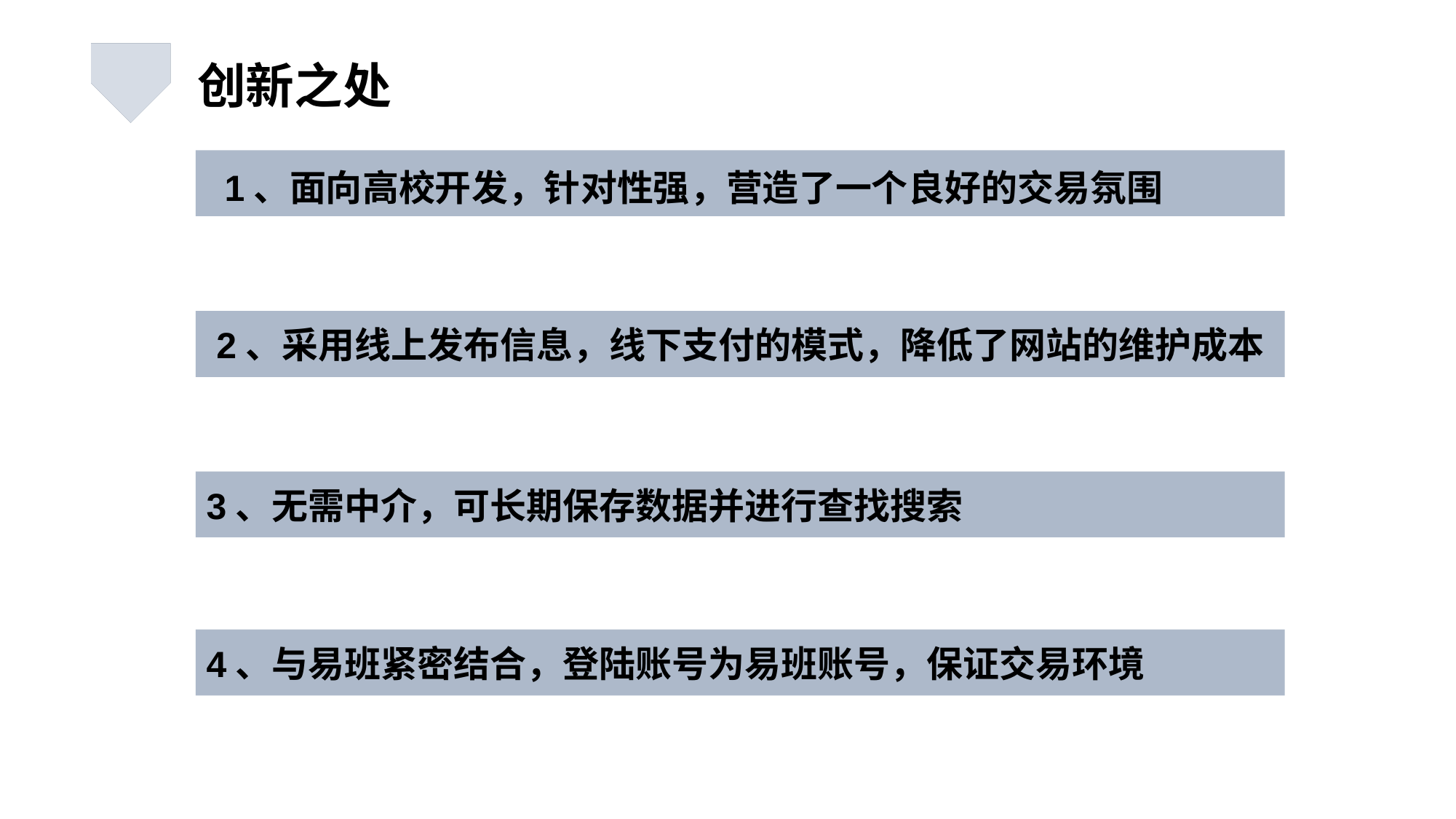

创新之处

1、面向高校开发，针对性强，营造了一个良好的交易氛围
2、采用线上发布信息，线下支付的模式，降低了网站的维护成本

3、无需中介，可长期保存数据并进行查找搜索
4、与易班紧密结合，登陆账号为易班账号，保证交易环境